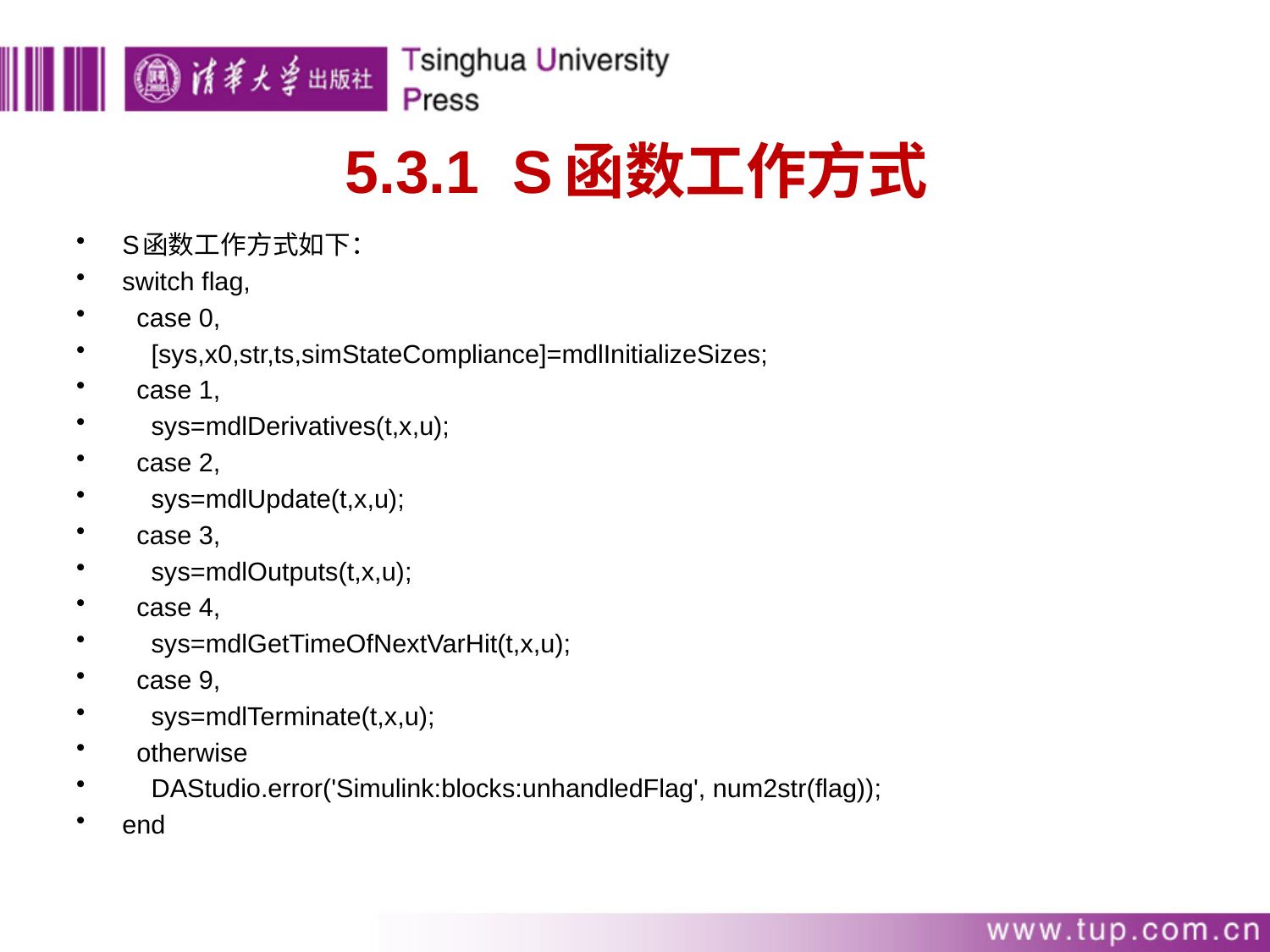

# 5.3.1  S函数工作方式
S函数工作方式如下：
switch flag,
  case 0,
    [sys,x0,str,ts,simStateCompliance]=mdlInitializeSizes;
  case 1,
    sys=mdlDerivatives(t,x,u);
  case 2,
    sys=mdlUpdate(t,x,u);
  case 3,
    sys=mdlOutputs(t,x,u);
  case 4,
    sys=mdlGetTimeOfNextVarHit(t,x,u);
  case 9,
    sys=mdlTerminate(t,x,u);
  otherwise
    DAStudio.error('Simulink:blocks:unhandledFlag', num2str(flag));
end